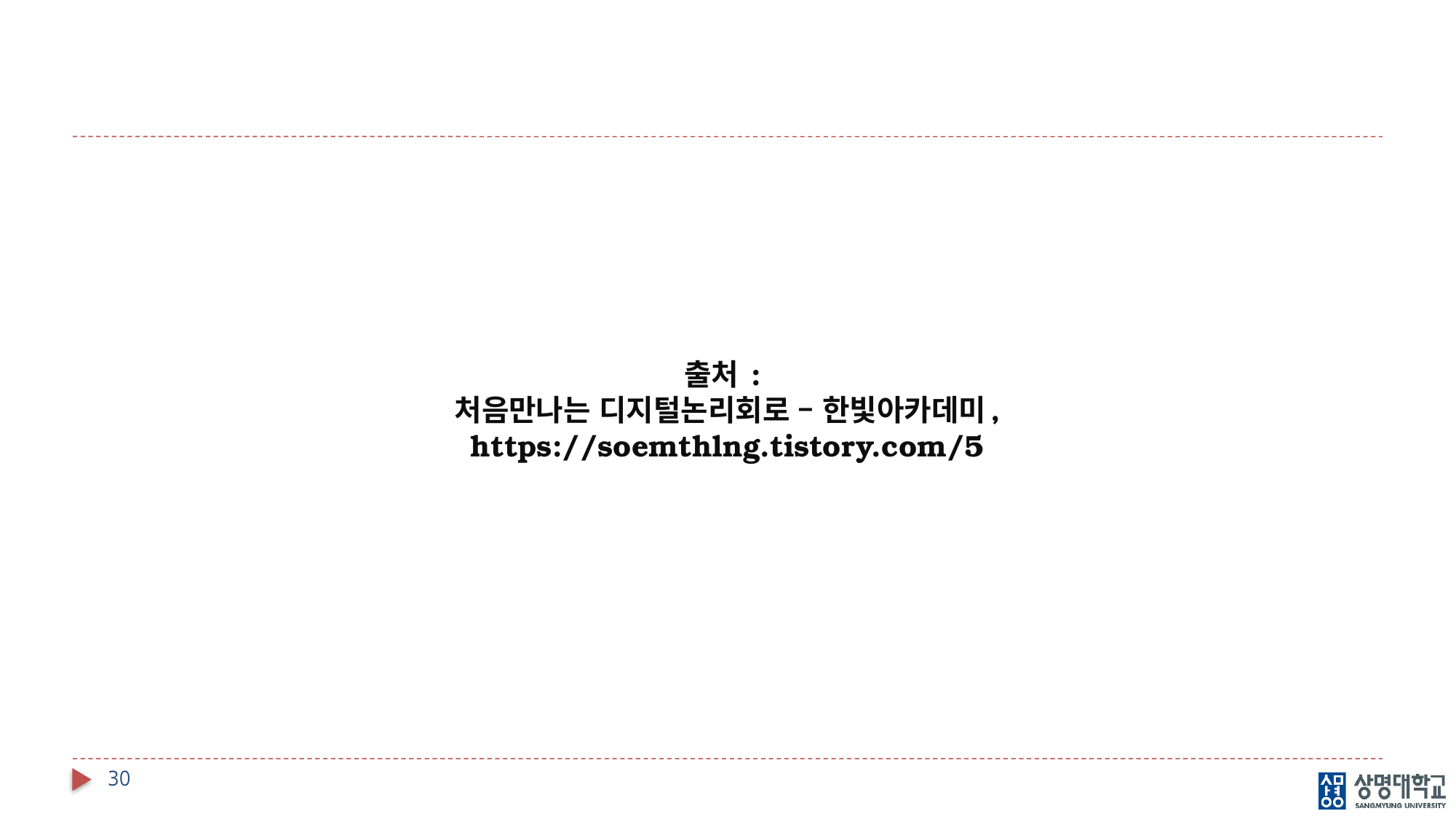

# 출처 : 처음만나는 디지털논리회로 – 한빛아카데미, https://soemthlng.tistory.com/5
30